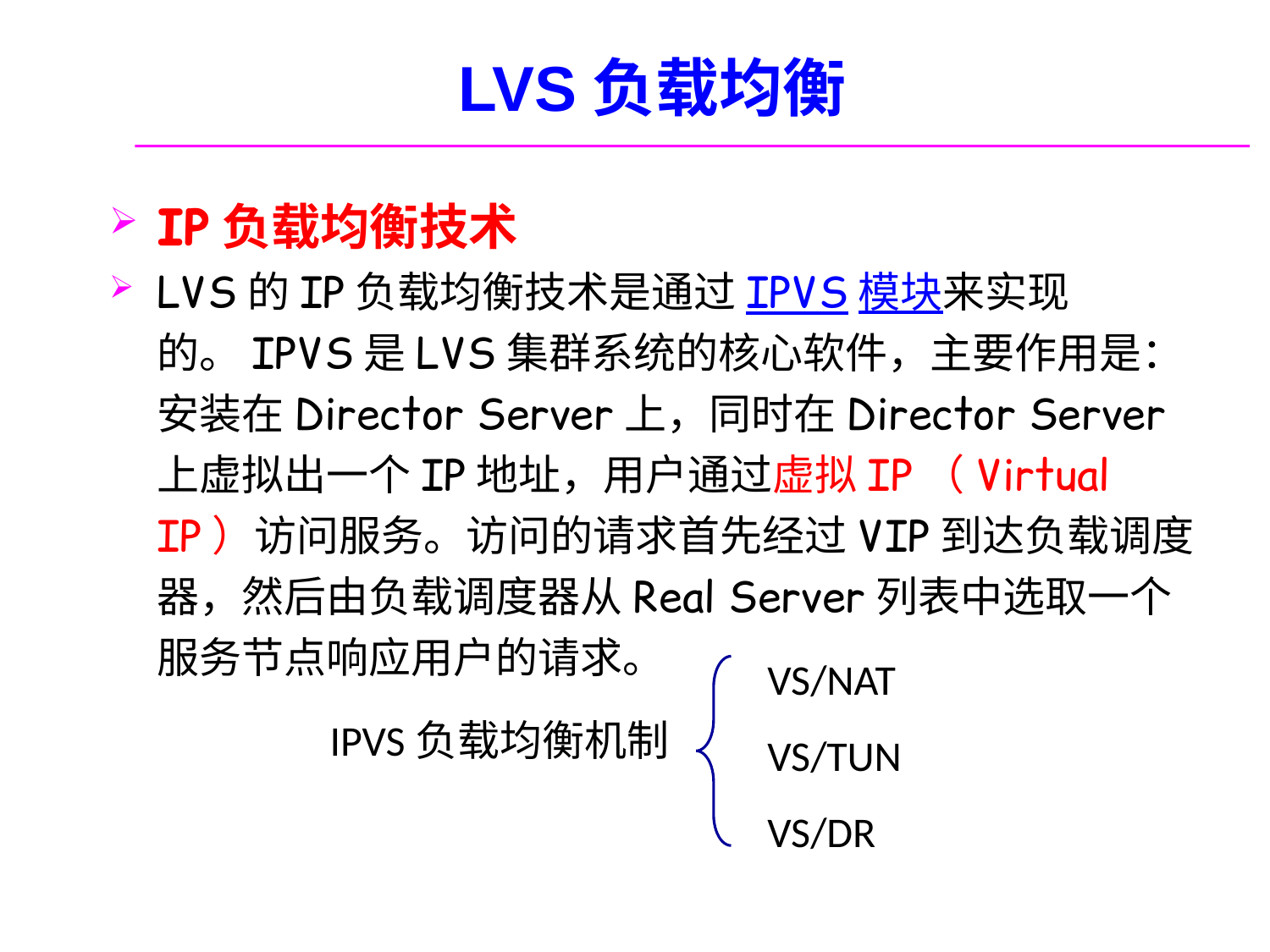

# LVS负载均衡
IP负载均衡技术
LVS的IP负载均衡技术是通过IPVS模块来实现的。IPVS是LVS集群系统的核心软件，主要作用是：安装在Director Server上，同时在Director Server上虚拟出一个IP地址，用户通过虚拟IP（Virtual IP）访问服务。访问的请求首先经过VIP到达负载调度器，然后由负载调度器从Real Server列表中选取一个服务节点响应用户的请求。
VS/NAT
VS/TUN
VS/DR

IPVS负载均衡机制
90